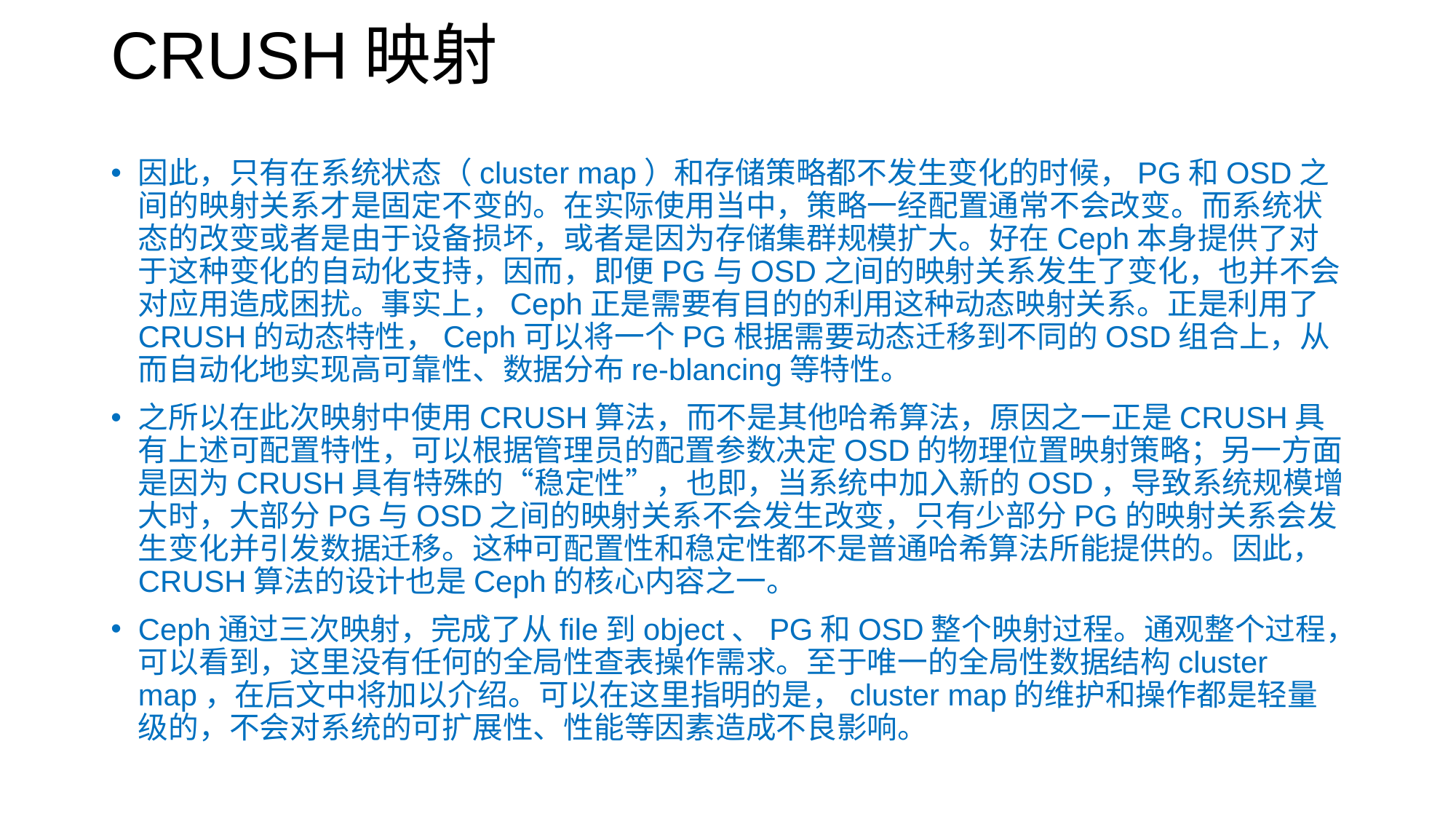

# CRUSH映射
因此，只有在系统状态（cluster map）和存储策略都不发生变化的时候，PG和OSD之间的映射关系才是固定不变的。在实际使用当中，策略一经配置通常不会改变。而系统状态的改变或者是由于设备损坏，或者是因为存储集群规模扩大。好在Ceph本身提供了对于这种变化的自动化支持，因而，即便PG与OSD之间的映射关系发生了变化，也并不会对应用造成困扰。事实上，Ceph正是需要有目的的利用这种动态映射关系。正是利用了CRUSH的动态特性，Ceph可以将一个PG根据需要动态迁移到不同的OSD组合上，从而自动化地实现高可靠性、数据分布re-blancing等特性。
之所以在此次映射中使用CRUSH算法，而不是其他哈希算法，原因之一正是CRUSH具有上述可配置特性，可以根据管理员的配置参数决定OSD的物理位置映射策略；另一方面是因为CRUSH具有特殊的“稳定性”，也即，当系统中加入新的OSD，导致系统规模增大时，大部分PG与OSD之间的映射关系不会发生改变，只有少部分PG的映射关系会发生变化并引发数据迁移。这种可配置性和稳定性都不是普通哈希算法所能提供的。因此，CRUSH算法的设计也是Ceph的核心内容之一。
Ceph通过三次映射，完成了从file到object、PG和OSD整个映射过程。通观整个过程，可以看到，这里没有任何的全局性查表操作需求。至于唯一的全局性数据结构cluster map，在后文中将加以介绍。可以在这里指明的是，cluster map的维护和操作都是轻量级的，不会对系统的可扩展性、性能等因素造成不良影响。